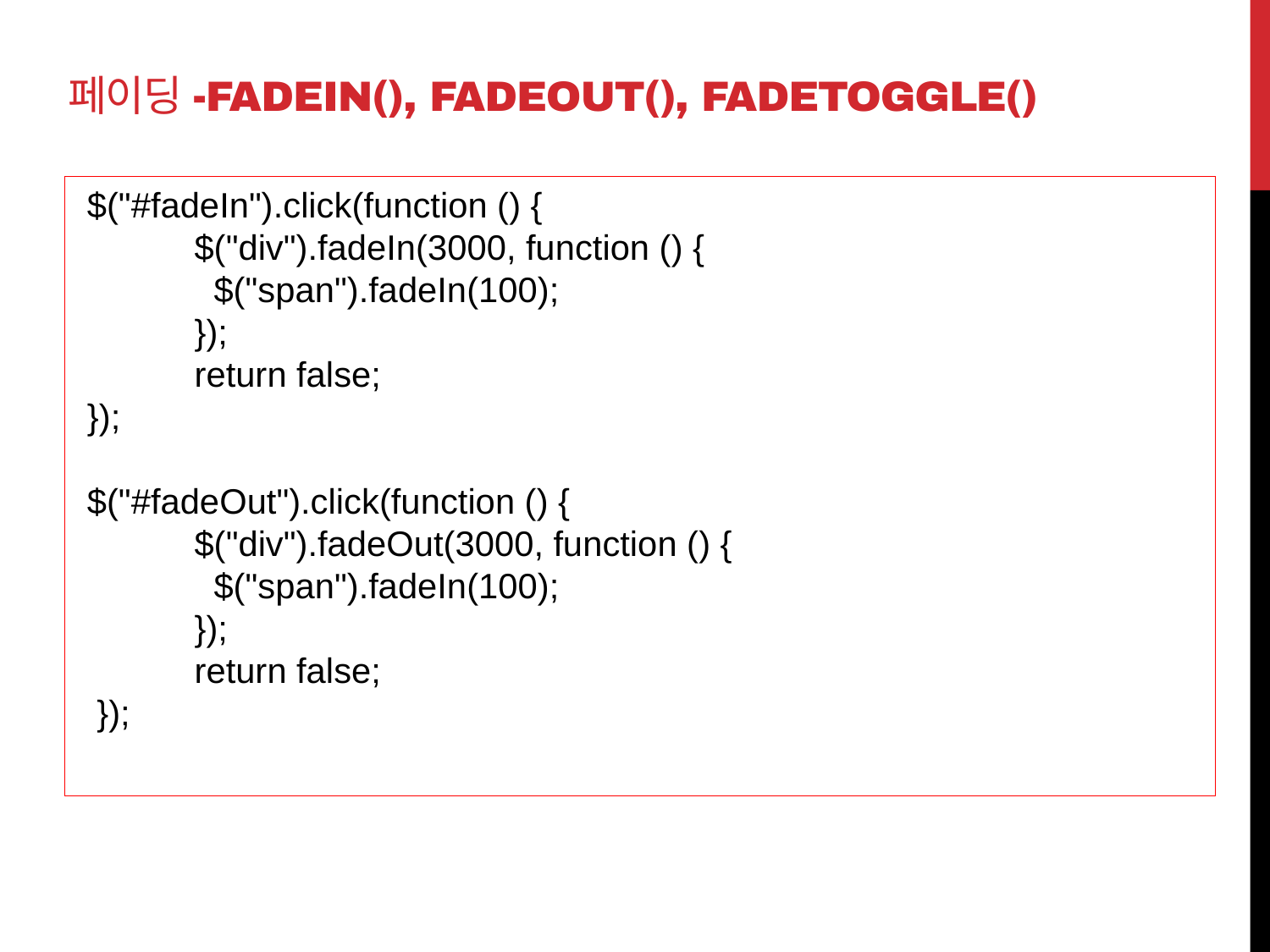

# 페이딩-fadeIn(), fadeOut(), fadeToggle()
 $("#fadeIn").click(function () {
            $("div").fadeIn(3000, function () {
              $("span").fadeIn(100);
            });
            return false;
 });

 $("#fadeOut").click(function () {
            $("div").fadeOut(3000, function () {
              $("span").fadeIn(100);
            });
            return false;
  });